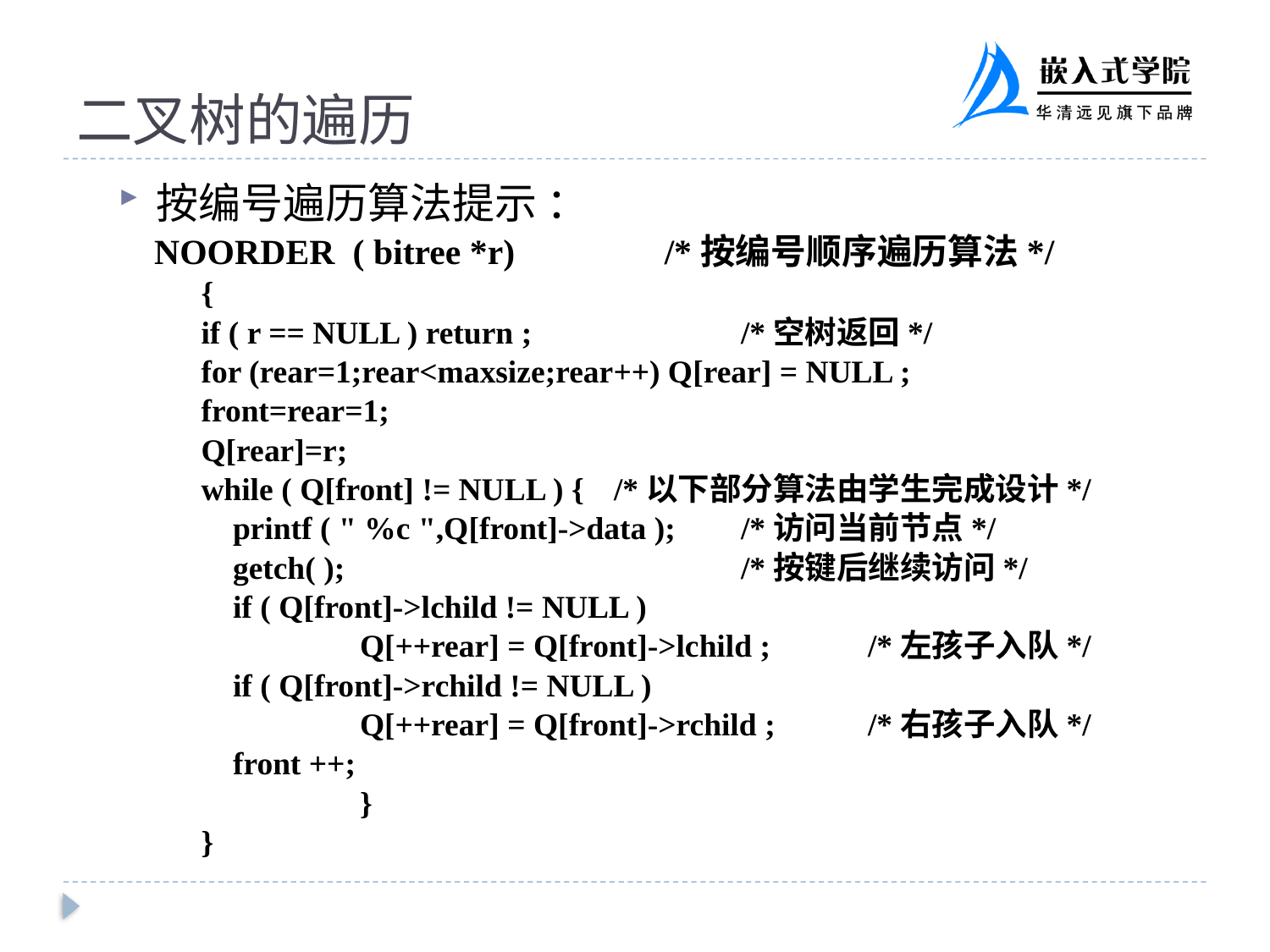

# 二叉树的遍历
按编号遍历算法提示 ：
    NOORDER  ( bitree *r) 		/*按编号顺序遍历算法*/
{
if ( r == NULL ) return ; 		/*空树返回*/
for (rear=1;rear<maxsize;rear++) Q[rear] = NULL ;
front=rear=1;
Q[rear]=r;
while ( Q[front] != NULL ) {	/*以下部分算法由学生完成设计*/
	printf ( " %c ",Q[front]->data ); 	/*访问当前节点*/
	getch( );				/*按键后继续访问*/
	if ( Q[front]->lchild != NULL )
		Q[++rear] = Q[front]->lchild ;	/*左孩子入队*/
	if ( Q[front]->rchild != NULL )
		Q[++rear] = Q[front]->rchild ;	/*右孩子入队*/
	front ++;
		}
}
143